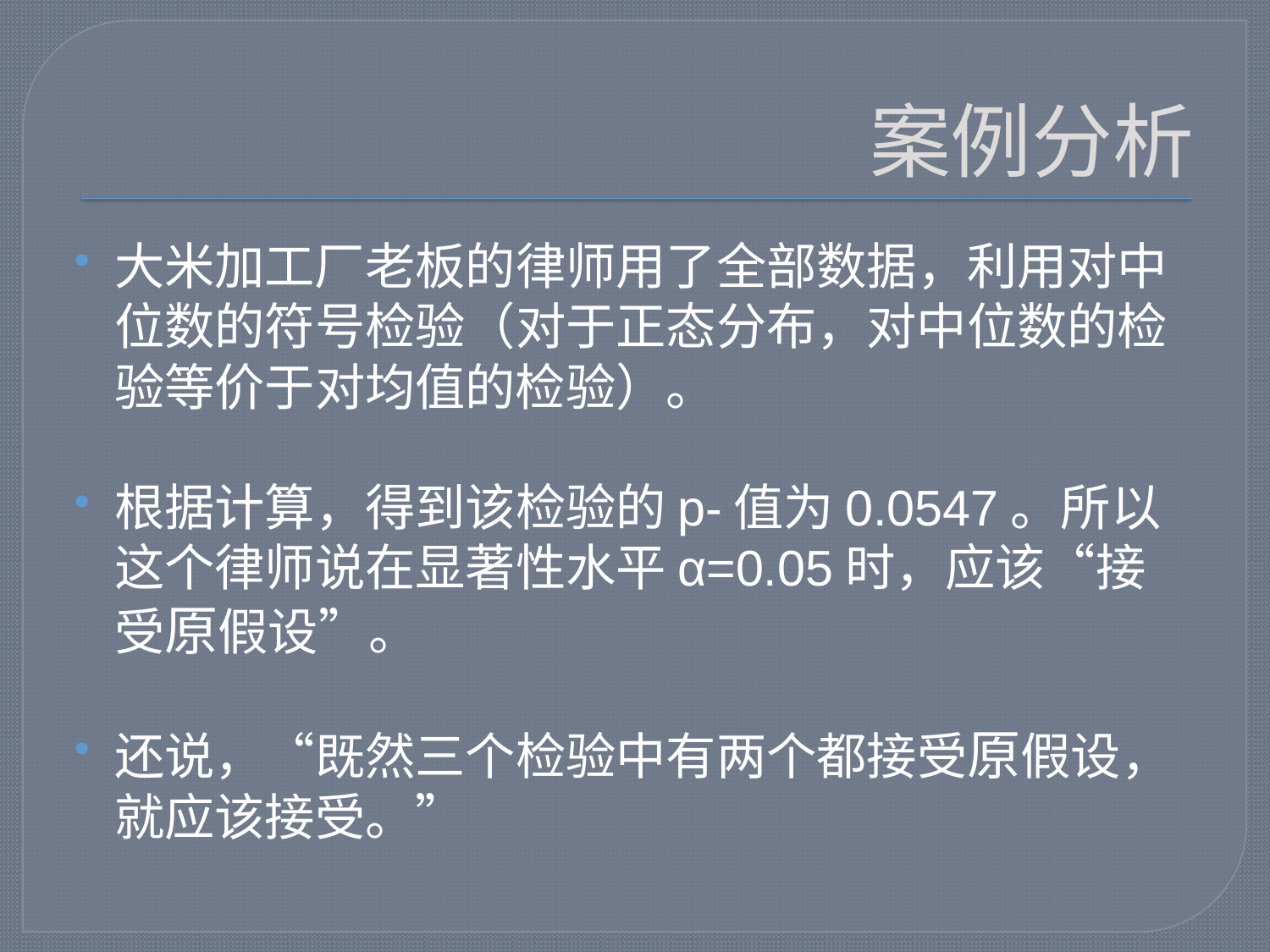

# 案例分析
大米加工厂老板的律师用了全部数据，利用对中位数的符号检验（对于正态分布，对中位数的检验等价于对均值的检验）。

根据计算，得到该检验的p-值为0.0547。所以这个律师说在显著性水平α=0.05时，应该“接受原假设”。

还说，“既然三个检验中有两个都接受原假设，就应该接受。”